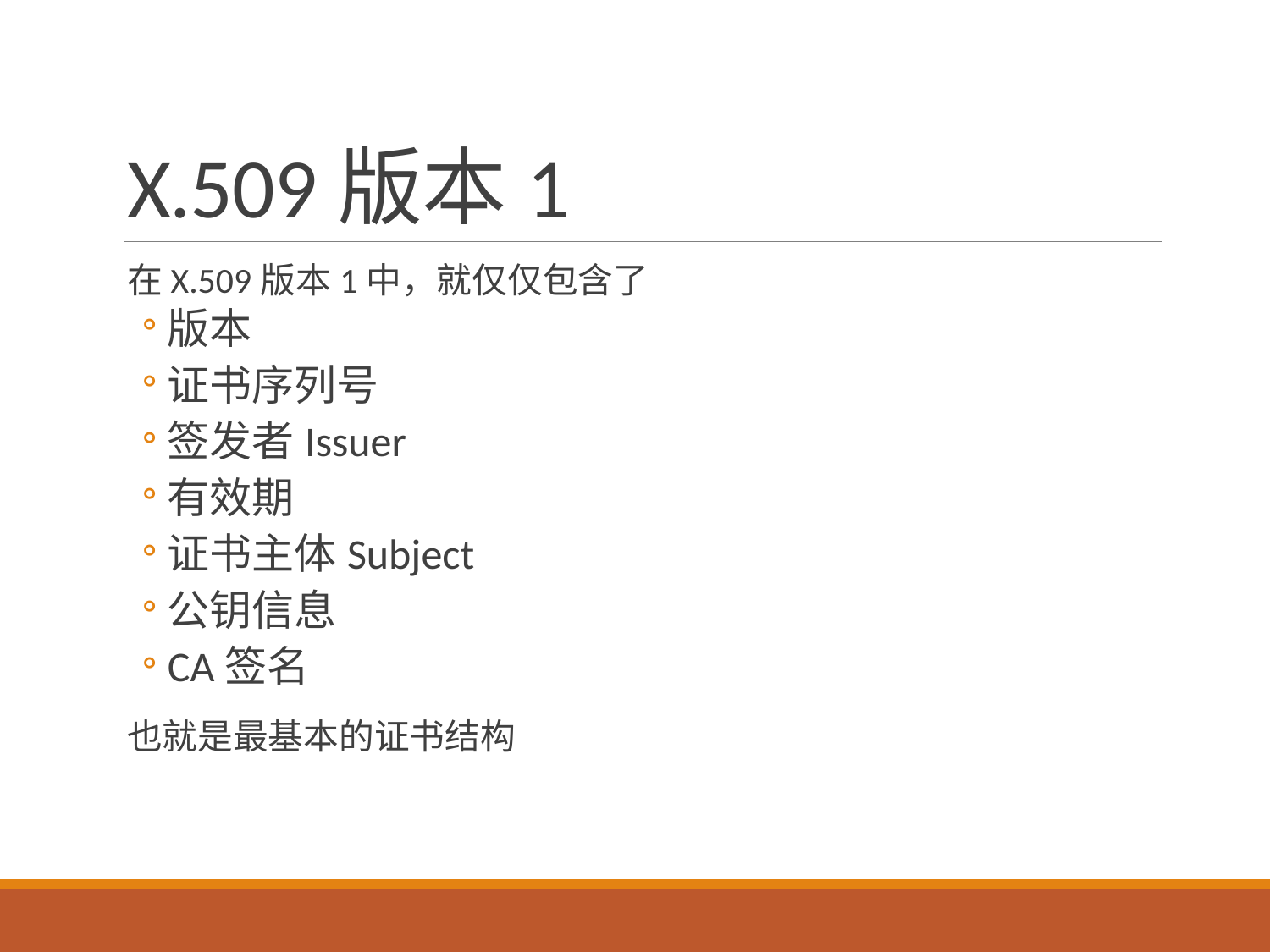

# X.509版本1
在X.509版本1中，就仅仅包含了
版本
证书序列号
签发者Issuer
有效期
证书主体Subject
公钥信息
CA签名
也就是最基本的证书结构
88